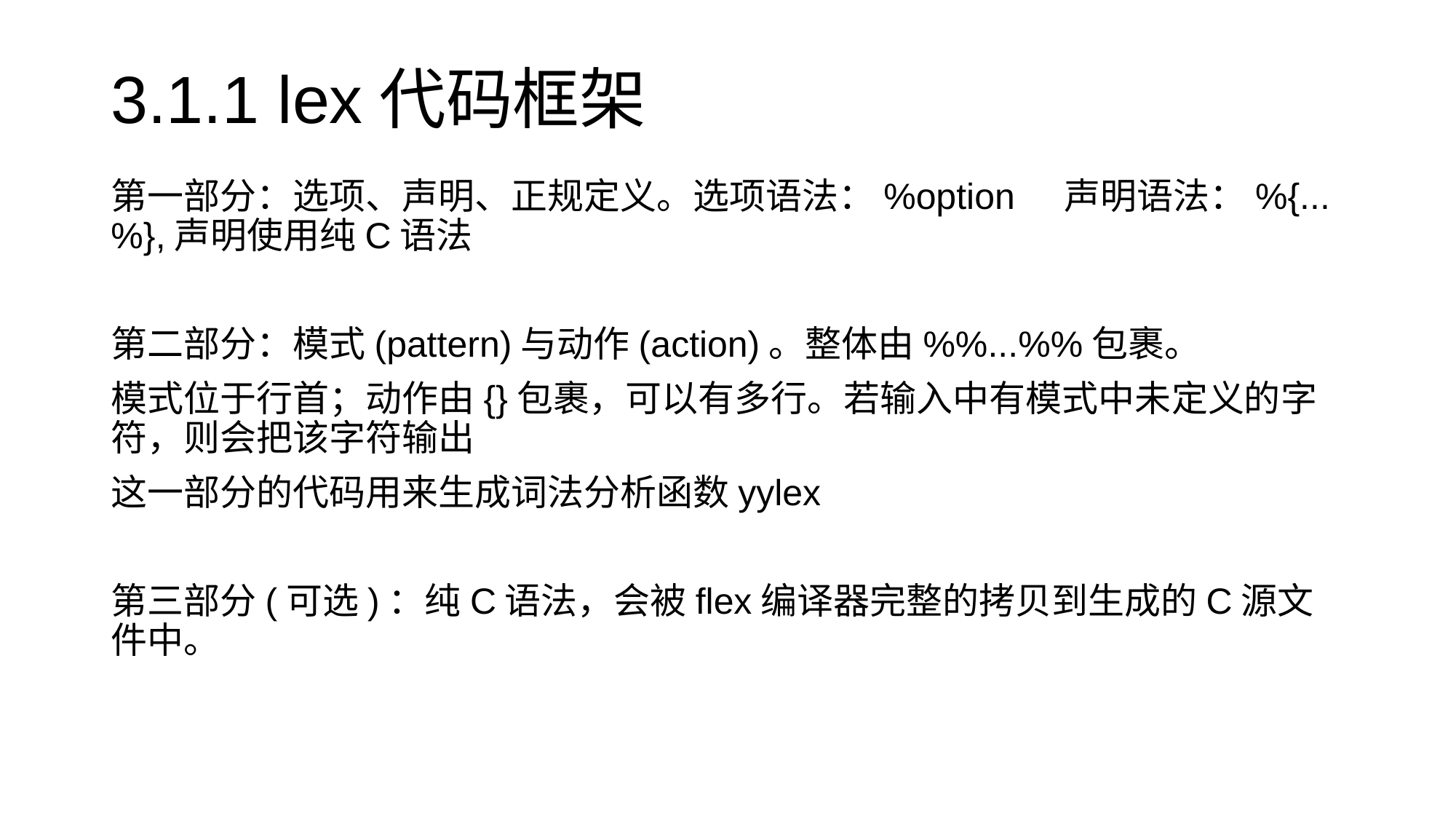

# 3.1.1 lex代码框架
第一部分：选项、声明、正规定义。选项语法：%option    声明语法：%{...%},声明使用纯C语法

第二部分：模式(pattern)与动作(action)。整体由%%...%%包裹。
模式位于行首；动作由{}包裹，可以有多行。若输入中有模式中未定义的字符，则会把该字符输出
这一部分的代码用来生成词法分析函数yylex

第三部分(可选)：纯C语法，会被flex编译器完整的拷贝到生成的C源文件中。